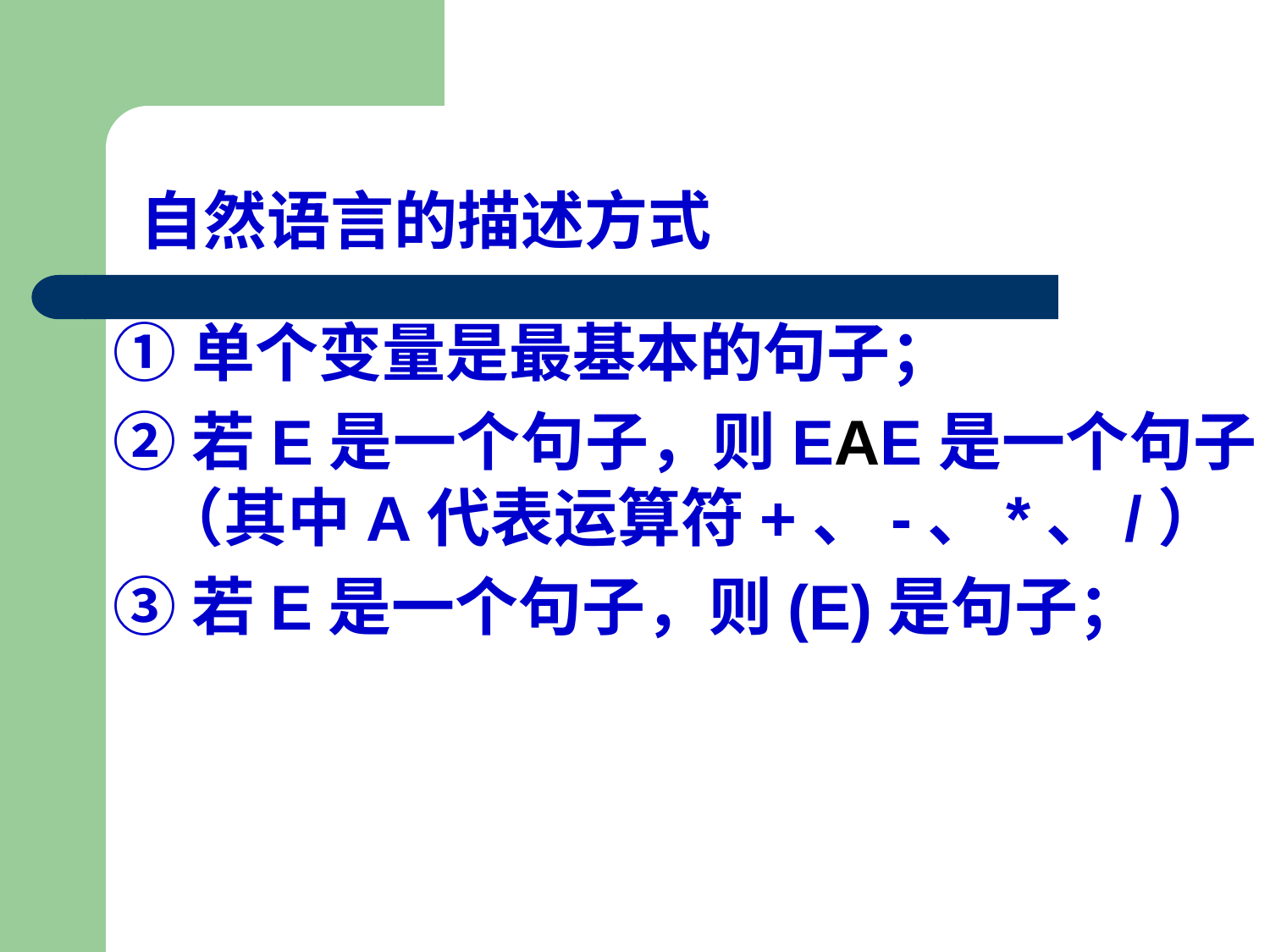

# 自然语言的描述方式
①单个变量是最基本的句子；
②若E是一个句子，则EAE是一个句子（其中A代表运算符+、-、*、/）
③若E是一个句子，则(E)是句子；